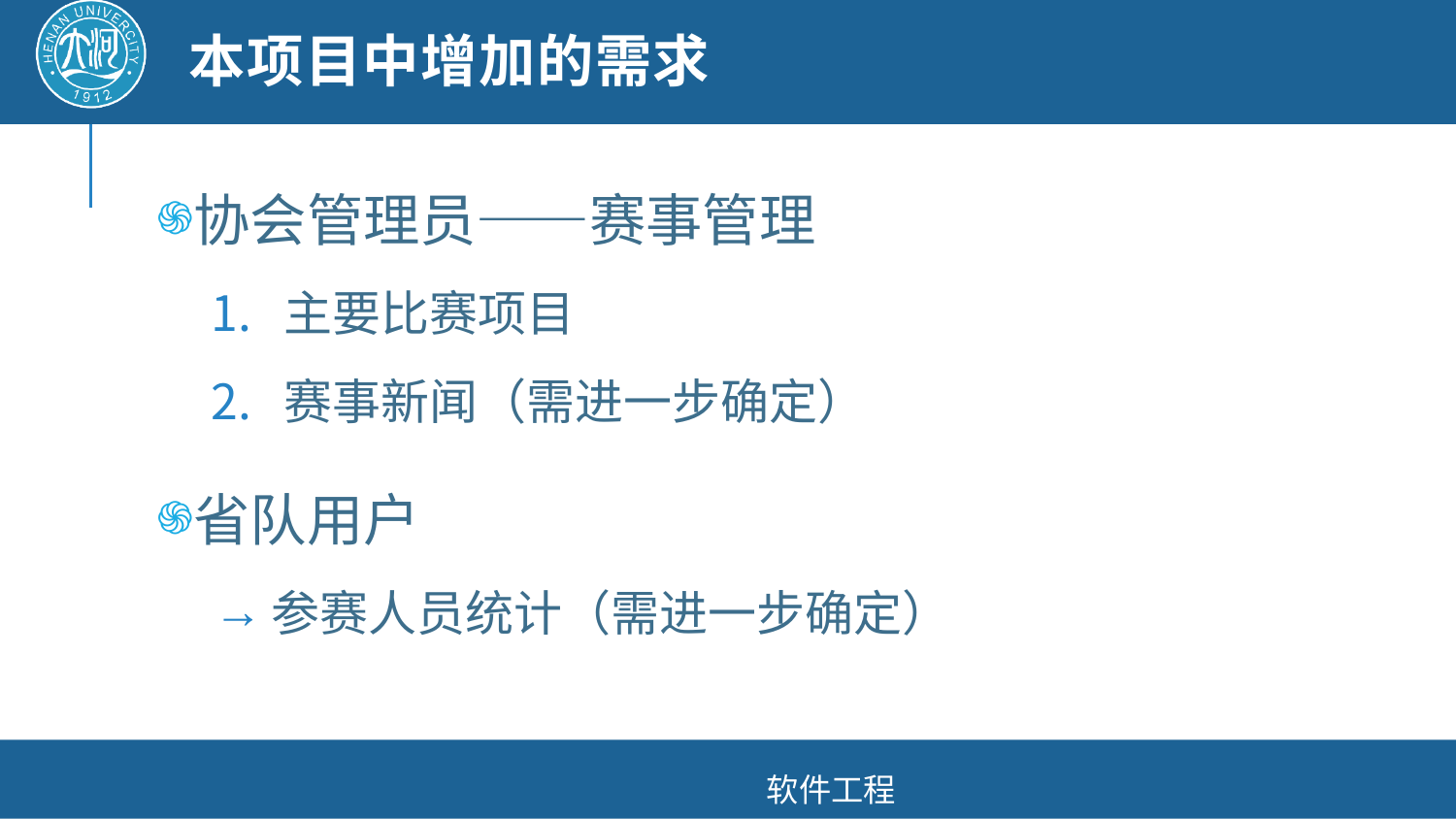

# 本项目中增加的需求
协会管理员——赛事管理
主要比赛项目
赛事新闻（需进一步确定）
省队用户
参赛人员统计（需进一步确定）

软件工程
51